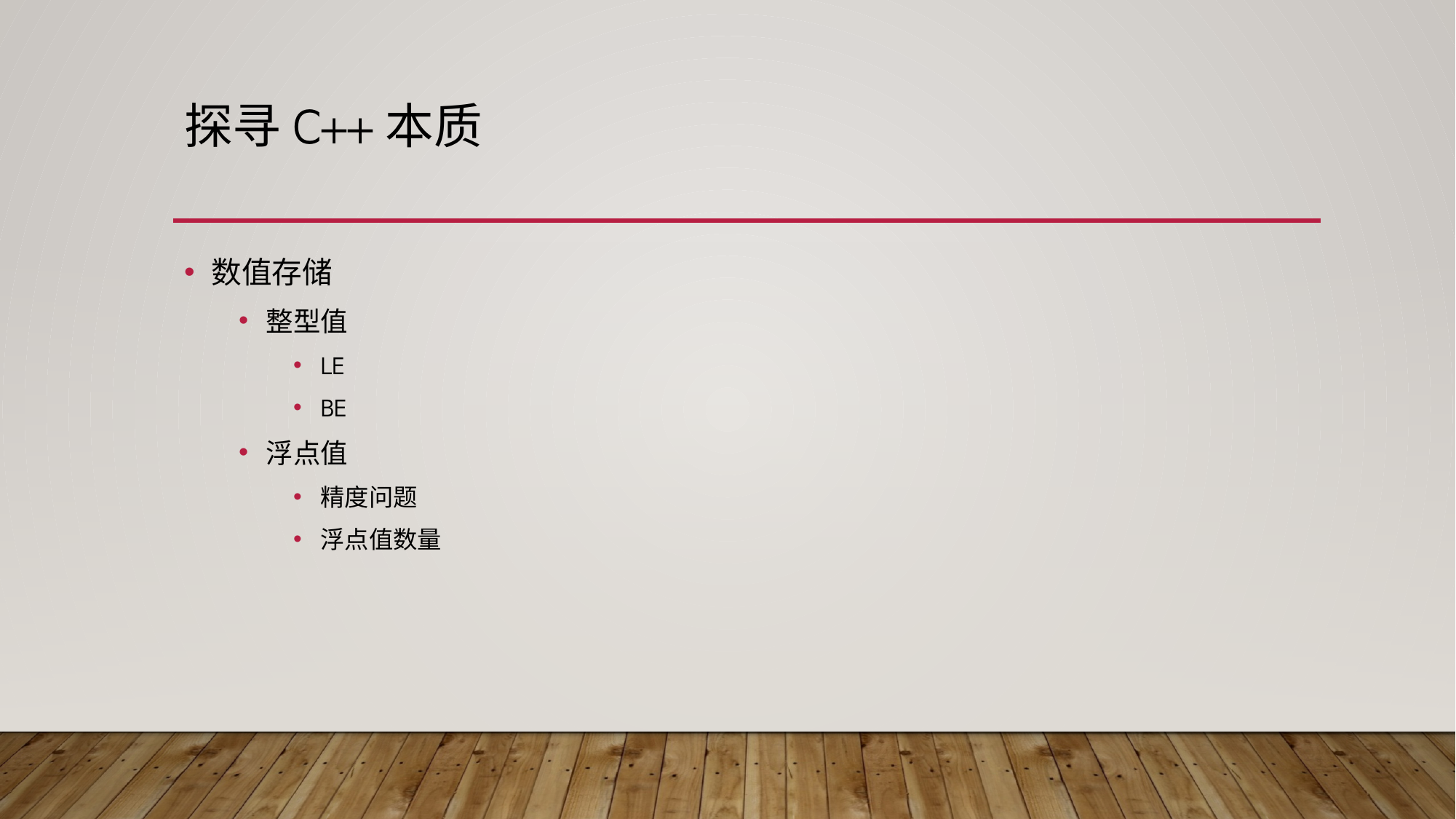

# 探寻C++本质
数值存储
整型值
LE
BE
浮点值
精度问题
浮点值数量